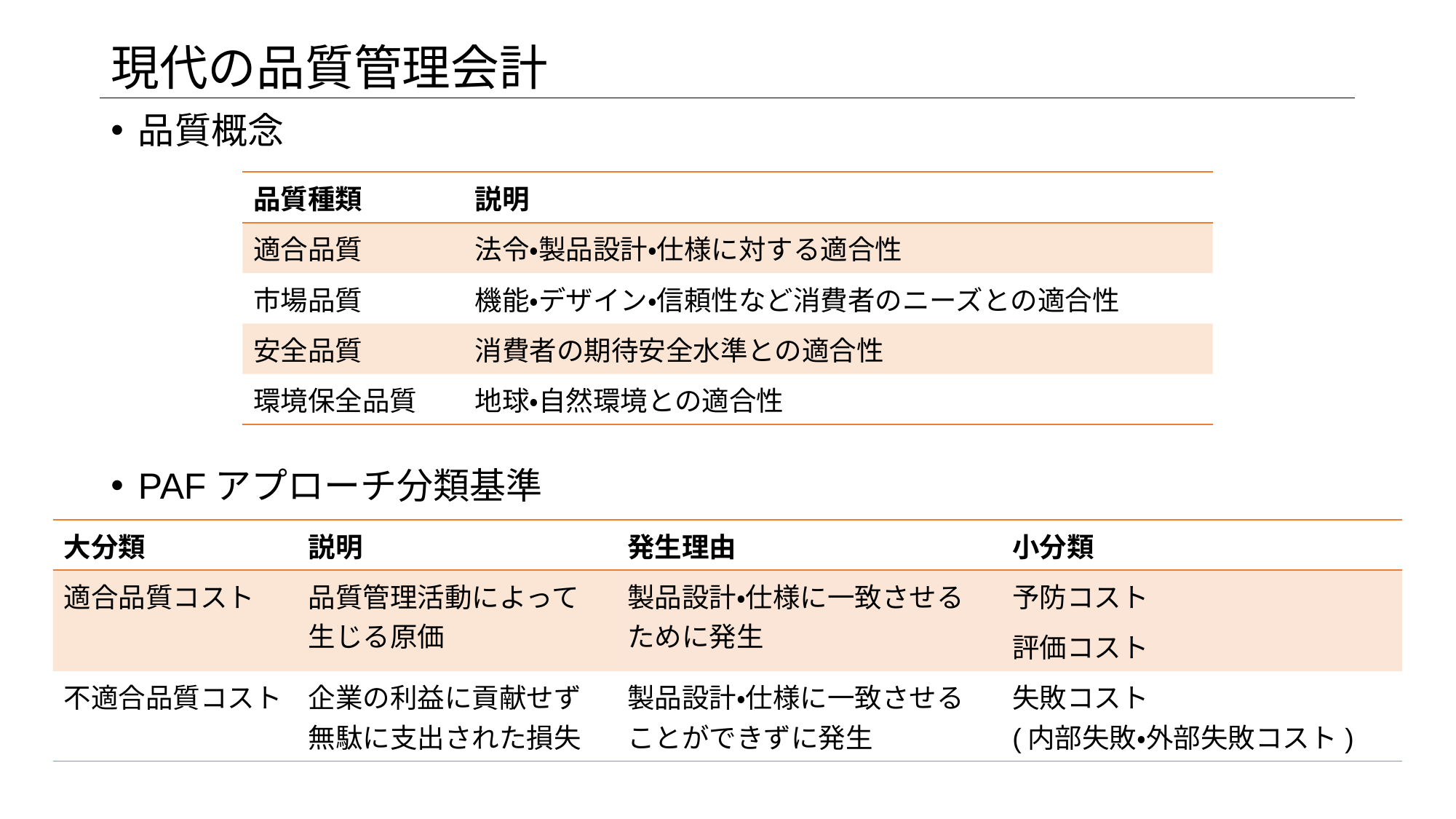

# 現代の品質管理会計
品質概念

PAFアプローチ分類基準
| 品質種類 | 説明 |
| --- | --- |
| 適合品質 | 法令・製品設計・仕様に対する適合性 |
| 市場品質 | 機能・デザイン・信頼性など消費者のニーズとの適合性 |
| 安全品質 | 消費者の期待安全水準との適合性 |
| 環境保全品質 | 地球・自然環境との適合性 |
| 大分類 | 説明 | 発生理由 | 小分類 |
| --- | --- | --- | --- |
| 適合品質コスト | 品質管理活動によって生じる原価 | 製品設計・仕様に一致させるために発生 | 予防コスト |
|  |  |  | 評価コスト |
| 不適合品質コスト | 企業の利益に貢献せず無駄に支出された損失 | 製品設計・仕様に一致させることができずに発生 | 失敗コスト (内部失敗・外部失敗コスト) |